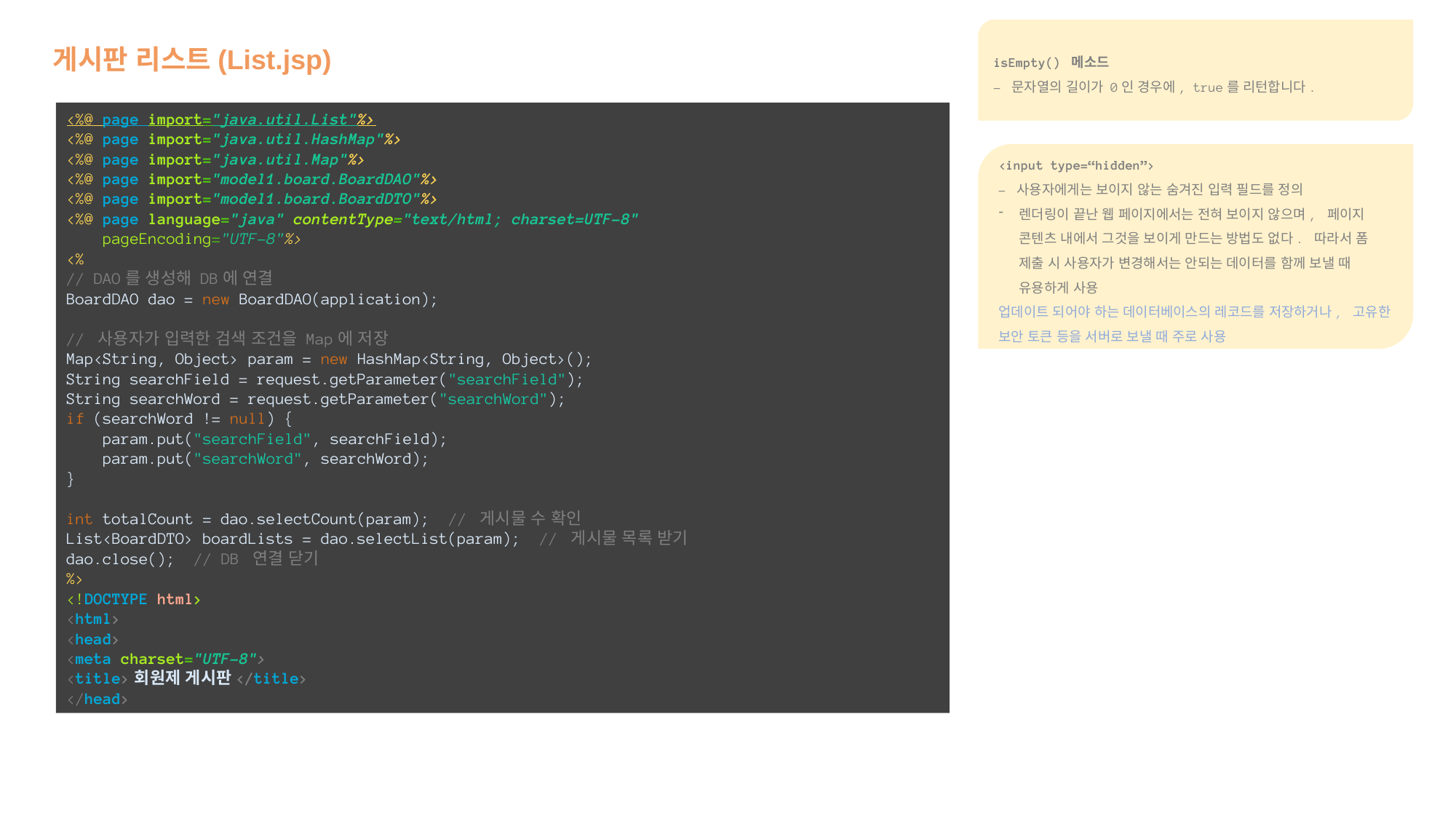

게시판 리스트(List.jsp)
isEmpty() 메소드
- 문자열의 길이가 0인 경우에, true를 리턴합니다.
<%@ page import="java.util.List"%>
<%@ page import="java.util.HashMap"%>
<%@ page import="java.util.Map"%>
<%@ page import="model1.board.BoardDAO"%>
<%@ page import="model1.board.BoardDTO"%>
<%@ page language="java" contentType="text/html; charset=UTF-8"
    pageEncoding="UTF-8"%>
<%
// DAO를 생성해 DB에 연결
BoardDAO dao = new BoardDAO(application);

// 사용자가 입력한 검색 조건을 Map에 저장
Map<String, Object> param = new HashMap<String, Object>();
String searchField = request.getParameter("searchField");
String searchWord = request.getParameter("searchWord");
if (searchWord != null) {
    param.put("searchField", searchField);
    param.put("searchWord", searchWord);
}

int totalCount = dao.selectCount(param);  // 게시물 수 확인
List<BoardDTO> boardLists = dao.selectList(param);  // 게시물 목록 받기
dao.close();  // DB 연결 닫기
%>
<!DOCTYPE html>
<html>
<head>
<meta charset="UTF-8">
<title>회원제 게시판</title>
</head>
<input type=“hidden”>
- 사용자에게는 보이지 않는 숨겨진 입력 필드를 정의
렌더링이 끝난 웹 페이지에서는 전혀 보이지 않으며, 페이지 콘텐츠 내에서 그것을 보이게 만드는 방법도 없다. 따라서 폼 제출 시 사용자가 변경해서는 안되는 데이터를 함께 보낼 때 유용하게 사용
업데이트 되어야 하는 데이터베이스의 레코드를 저장하거나, 고유한 보안 토큰 등을 서버로 보낼 때 주로 사용